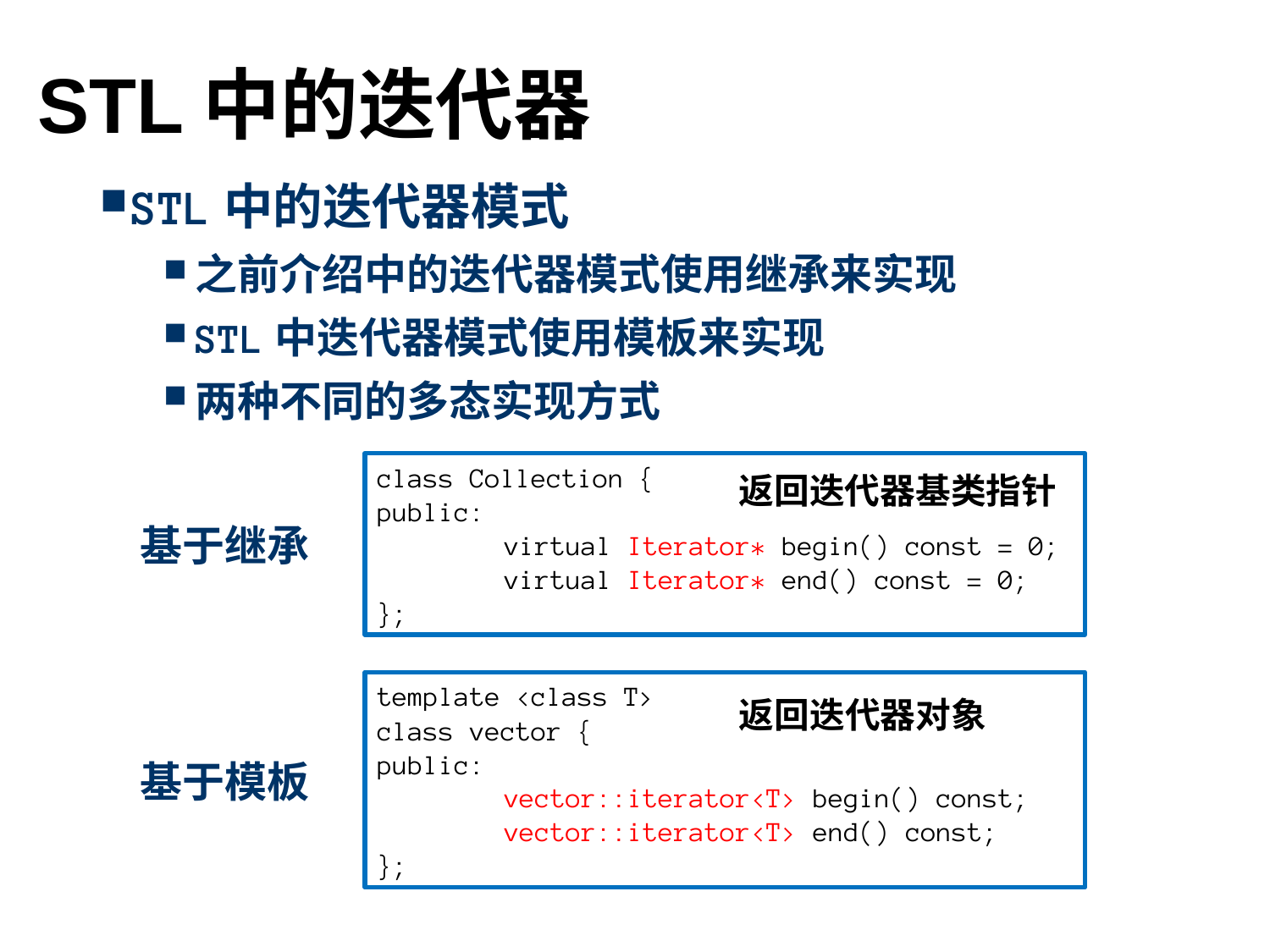

# STL中的迭代器
STL中的迭代器模式
之前介绍中的迭代器模式使用继承来实现
STL中迭代器模式使用模板来实现
两种不同的多态实现方式
class Collection {
public:
	virtual Iterator* begin() const = 0;
	virtual Iterator* end() const = 0;
};
返回迭代器基类指针
基于继承
template <class T>
class vector {
public:
	vector::iterator<T> begin() const;
	vector::iterator<T> end() const;
};
返回迭代器对象
基于模板
63